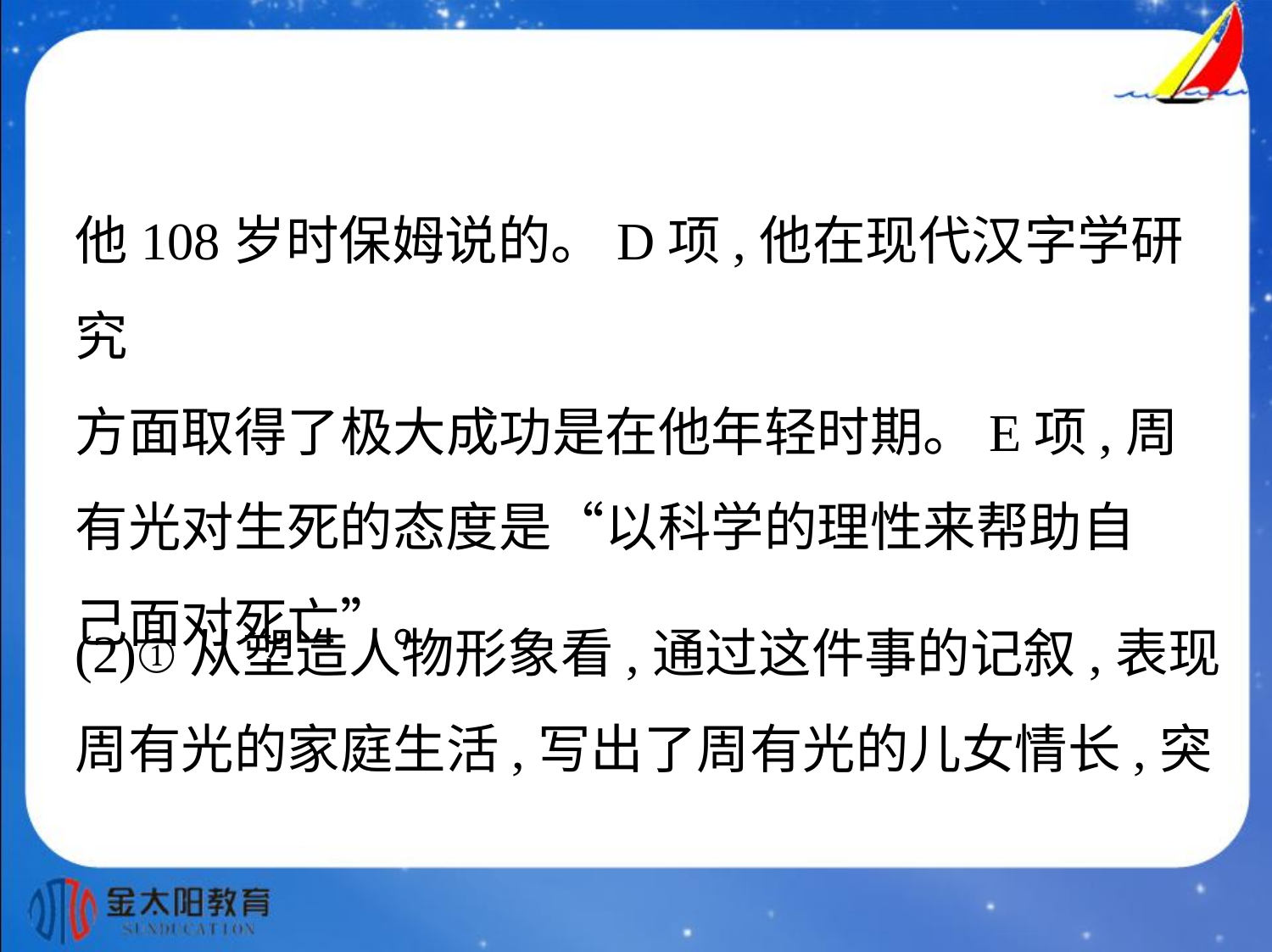

他108岁时保姆说的。D项,他在现代汉字学研究
方面取得了极大成功是在他年轻时期。E项,周
有光对生死的态度是“以科学的理性来帮助自
己面对死亡”。
(2)①从塑造人物形象看,通过这件事的记叙,表现
周有光的家庭生活,写出了周有光的儿女情长,突